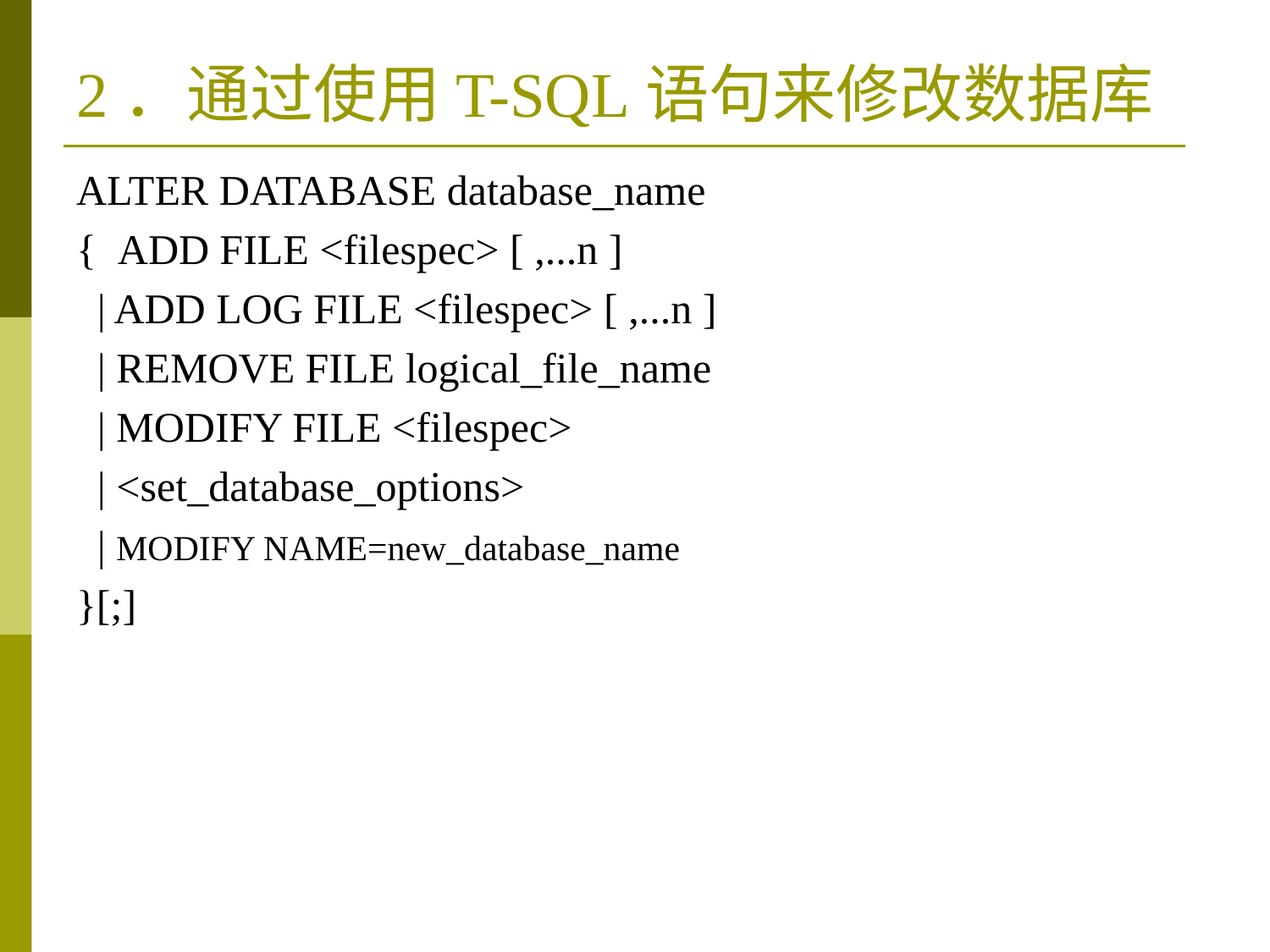

# 2．通过使用T-SQL语句来修改数据库
ALTER DATABASE database_name
{  ADD FILE <filespec> [ ,...n ]
  | ADD LOG FILE <filespec> [ ,...n ]
  | REMOVE FILE logical_file_name
  | MODIFY FILE <filespec>
  | <set_database_options>
  | MODIFY NAME=new_database_name
}[;]